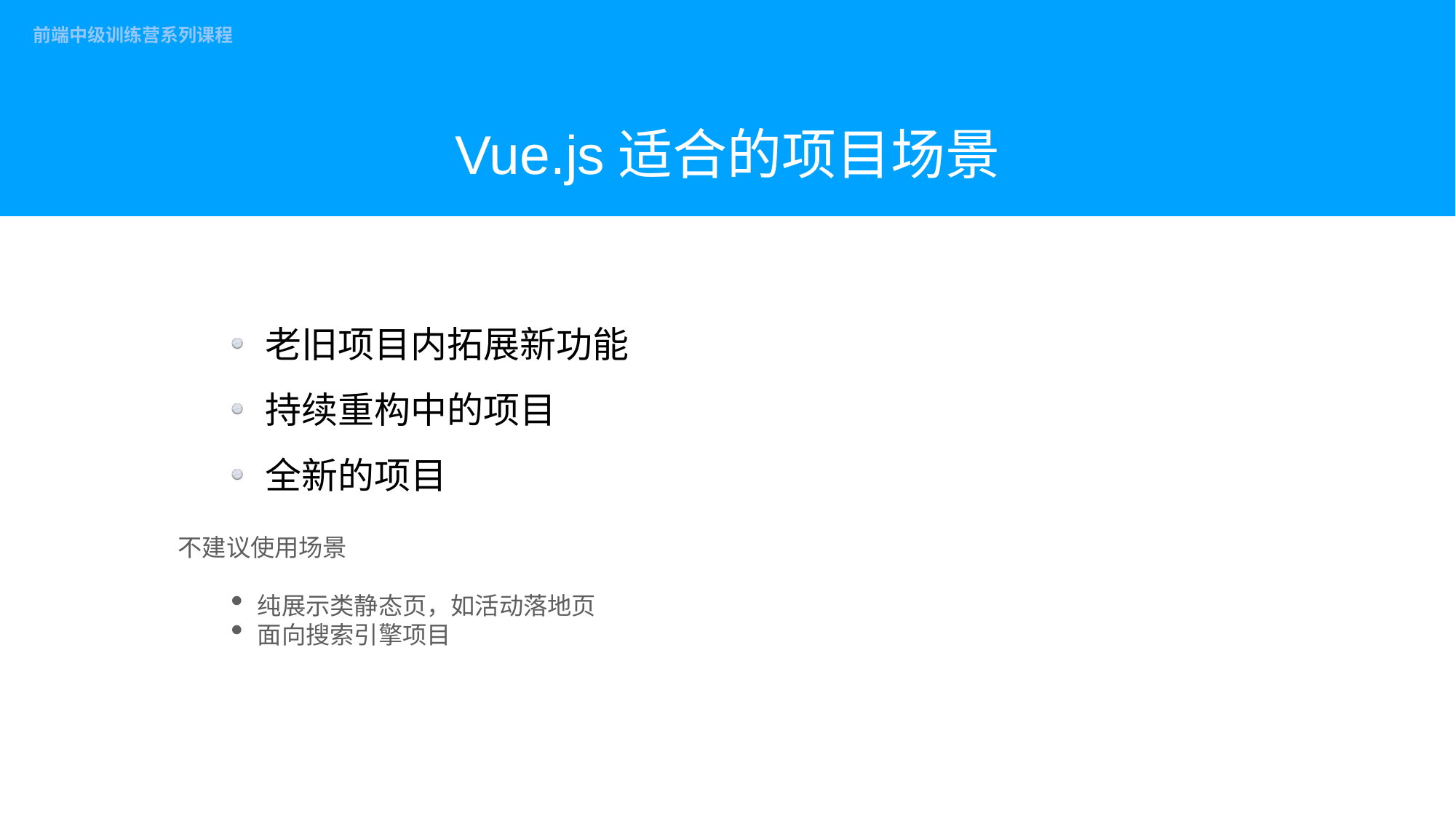

# Vue.js适合的项目场景

老旧项目内拓展新功能
持续重构中的项目
全新的项目

不建议使用场景

纯展示类静态页，如活动落地页
面向搜索引擎项目